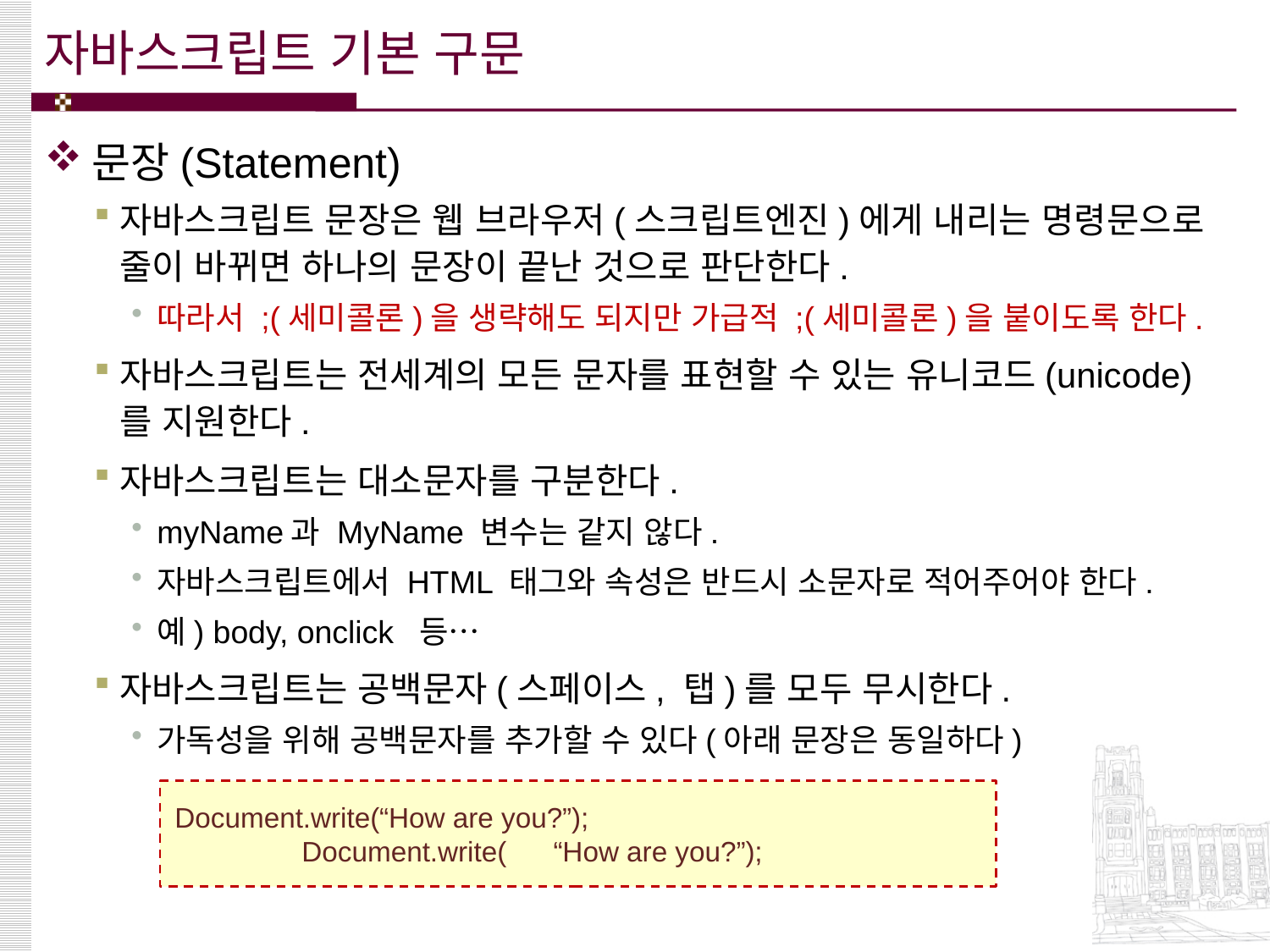

# 자바스크립트 기본 구문
문장(Statement)
자바스크립트 문장은 웹 브라우저(스크립트엔진)에게 내리는 명령문으로 줄이 바뀌면 하나의 문장이 끝난 것으로 판단한다.
따라서 ;(세미콜론)을 생략해도 되지만 가급적 ;(세미콜론)을 붙이도록 한다.
자바스크립트는 전세계의 모든 문자를 표현할 수 있는 유니코드(unicode)를 지원한다.
자바스크립트는 대소문자를 구분한다.
myName과 MyName 변수는 같지 않다.
자바스크립트에서 HTML 태그와 속성은 반드시 소문자로 적어주어야 한다.
예) body, onclick  등…
자바스크립트는 공백문자(스페이스, 탭)를 모두 무시한다.
가독성을 위해 공백문자를 추가할 수 있다(아래 문장은 동일하다)
Document.write(“How are you?”);
	Document.write(      “How are you?”);